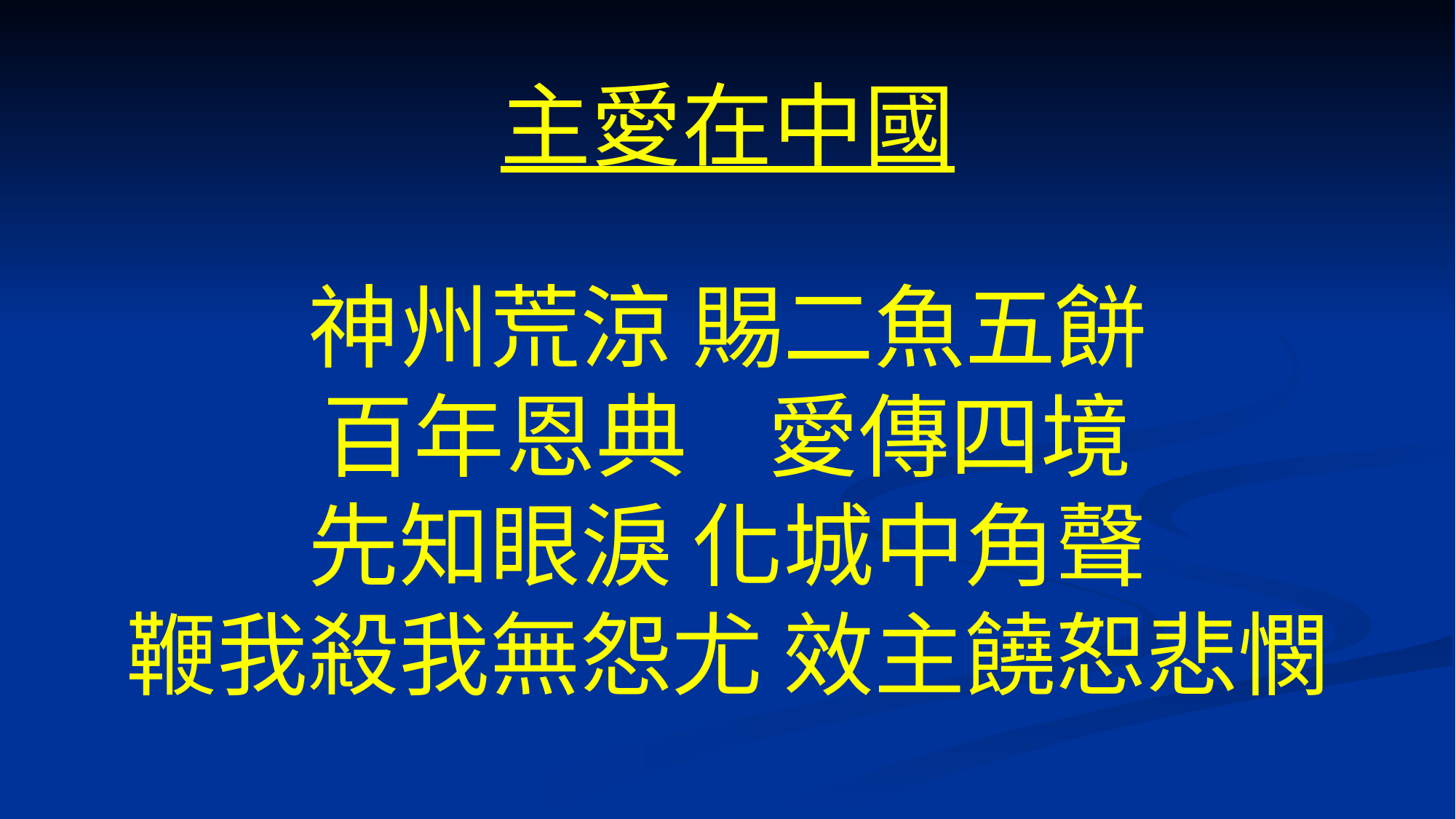

主愛在中國

神州荒涼 賜二魚五餅
百年恩典    愛傳四境
先知眼淚 化城中角聲
鞭我殺我無怨尤 效主饒恕悲憫